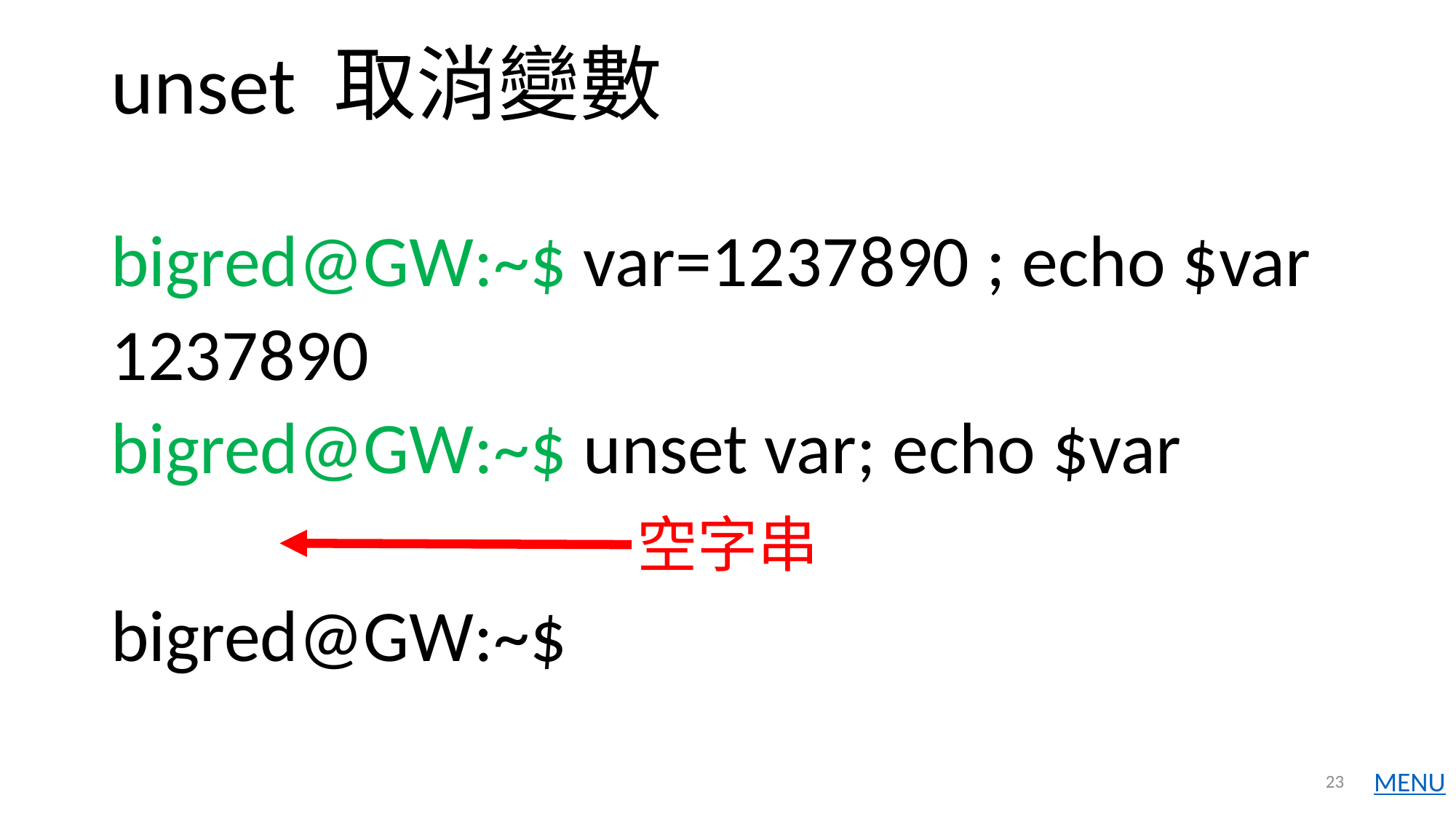

# unset 取消變數
bigred@GW:~$ var=1237890 ; echo $var
1237890
bigred@GW:~$ unset var; echo $var

bigred@GW:~$
空字串
23